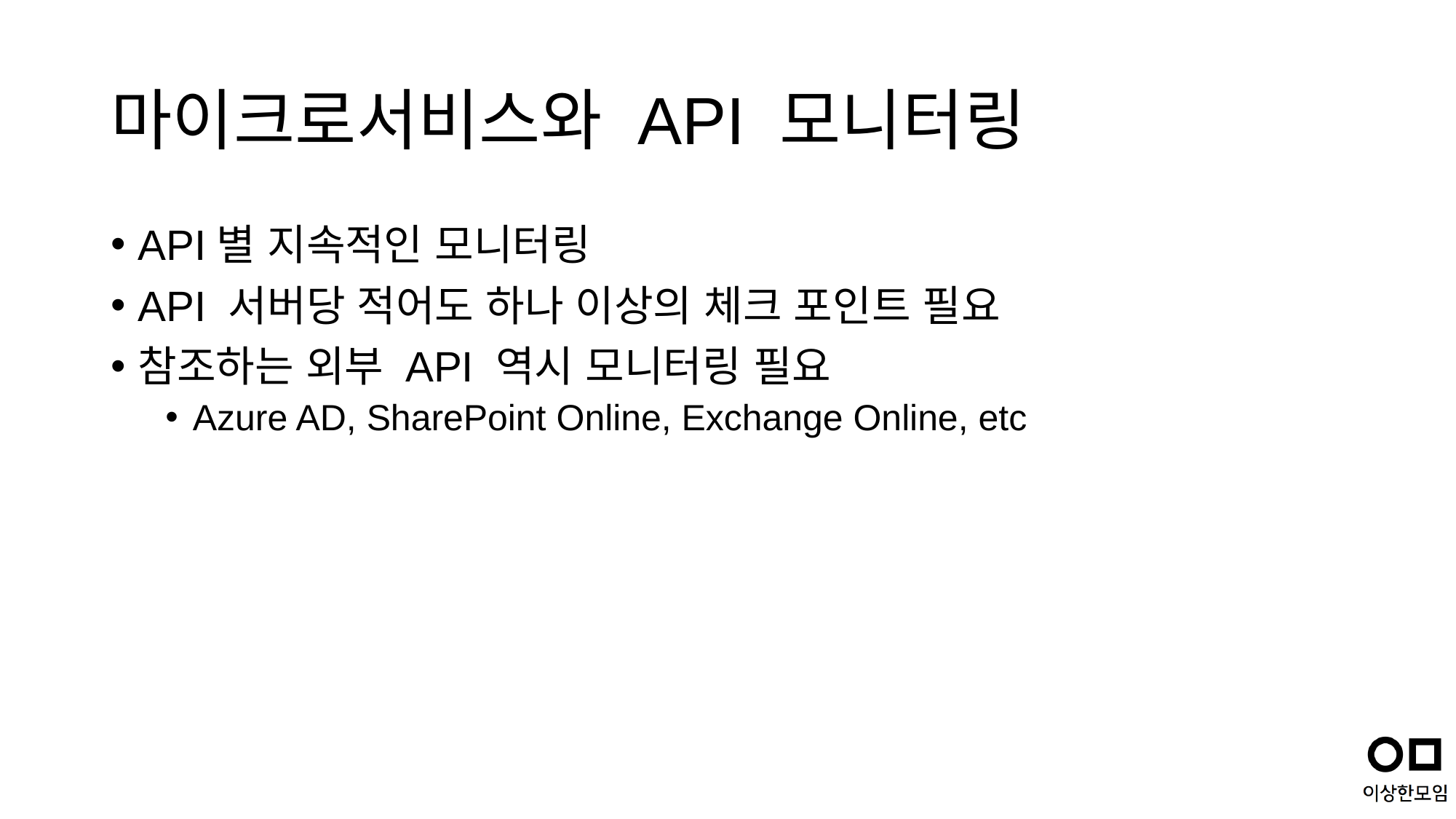

# 마이크로서비스와 API 모니터링
API별 지속적인 모니터링
API 서버당 적어도 하나 이상의 체크 포인트 필요
참조하는 외부 API 역시 모니터링 필요
Azure AD, SharePoint Online, Exchange Online, etc